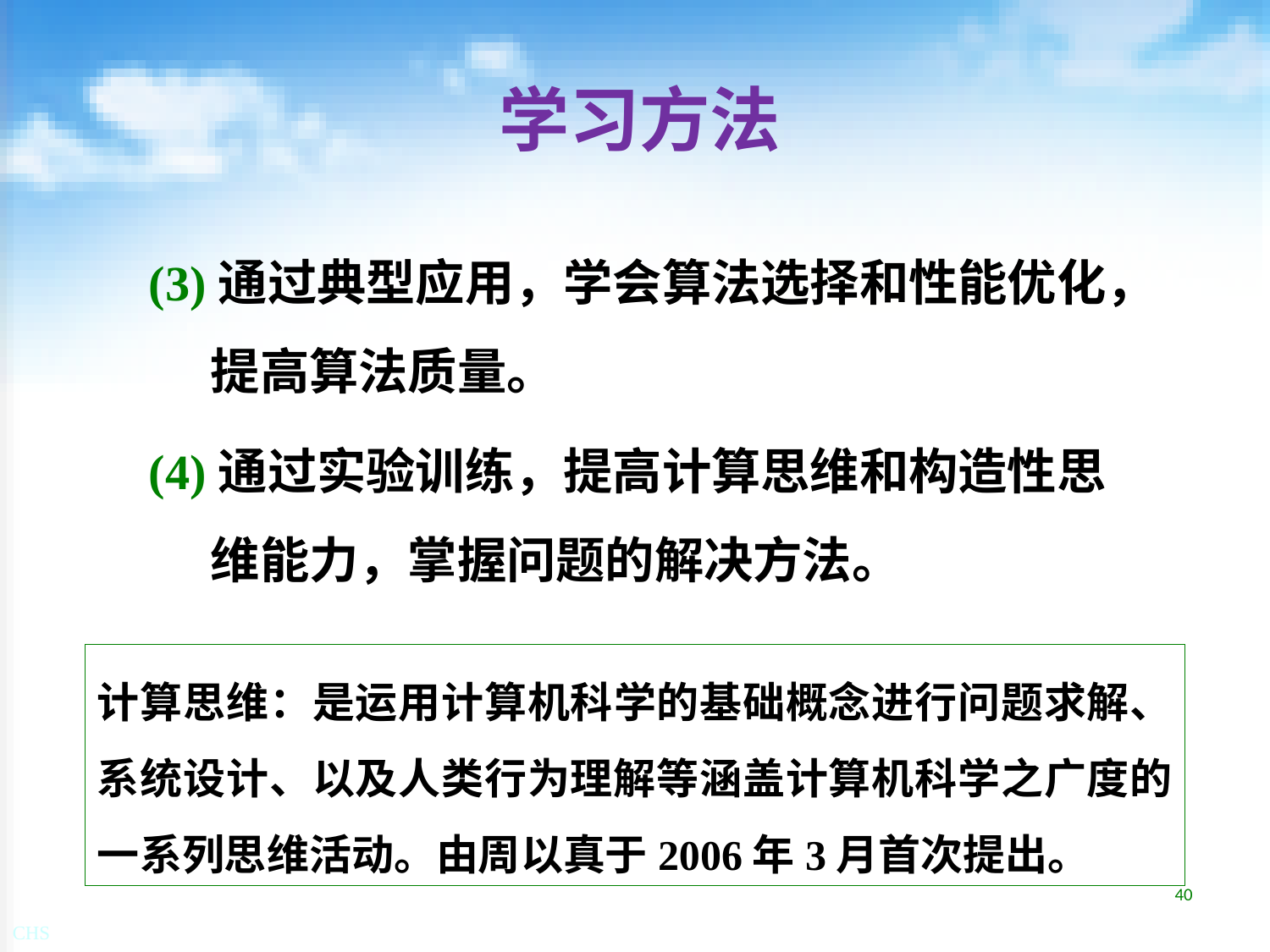

# 学习方法
(3)通过典型应用，学会算法选择和性能优化，提高算法质量。
(4)通过实验训练，提高计算思维和构造性思维能力，掌握问题的解决方法。
计算思维：是运用计算机科学的基础概念进行问题求解、系统设计、以及人类行为理解等涵盖计算机科学之广度的一系列思维活动。由周以真于2006年3月首次提出。
40